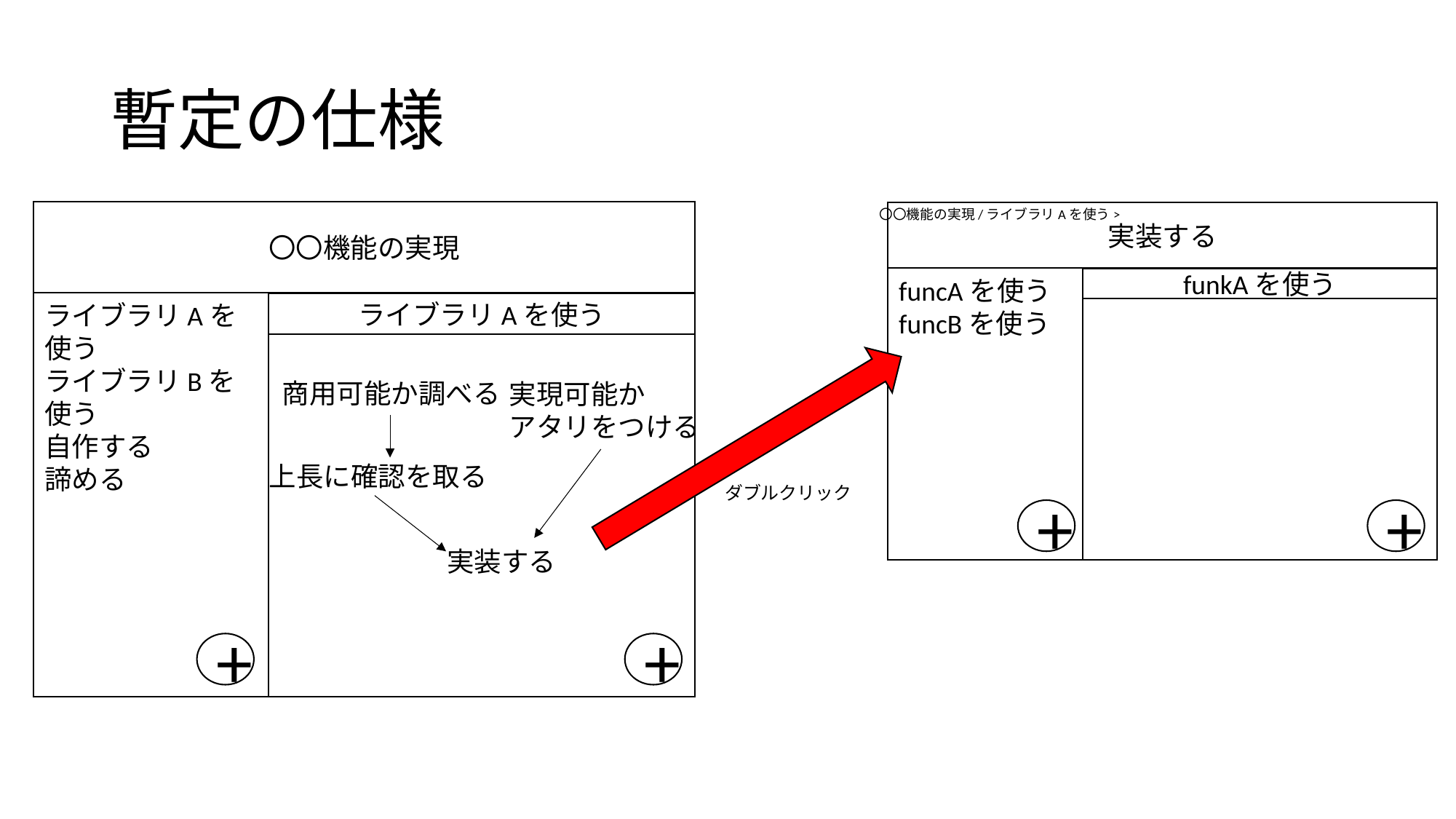

# 暫定の仕様
〇〇機能の実現/ライブラリAを使う>

〇〇機能の実現

実装する
funcAを使う
funcBを使う

funkAを使う
ライブラリAを使う
ライブラリBを使う
自作する
諦める
ライブラリAを使う
商用可能か調べる
実現可能か
アタリをつける

上長に確認を取る
ダブルクリック
+
+
実装する
+
+